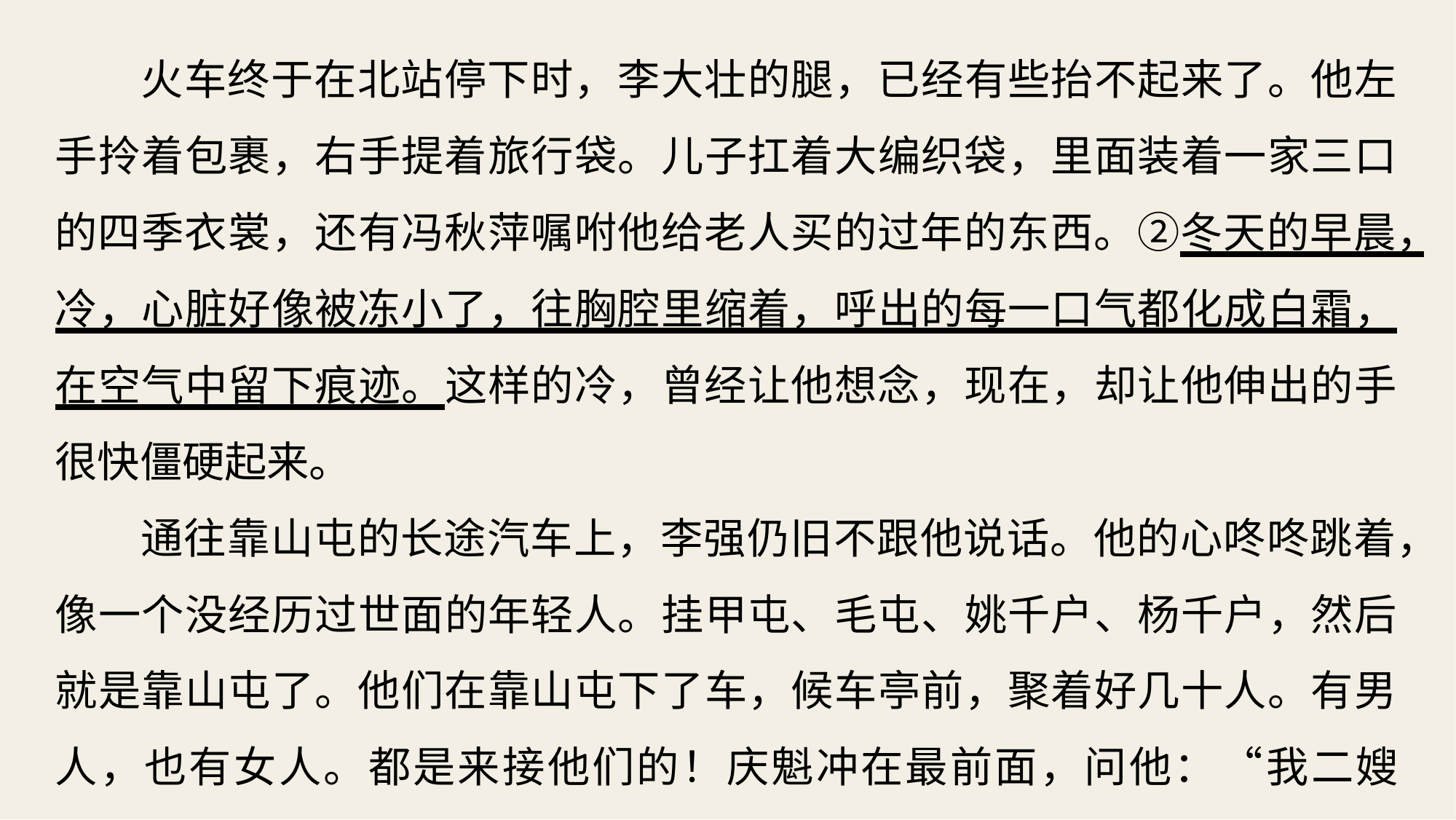

火车终于在北站停下时，李大壮的腿，已经有些抬不起来了。他左手拎着包裹，右手提着旅行袋。儿子扛着大编织袋，里面装着一家三口的四季衣裳，还有冯秋萍嘱咐他给老人买的过年的东西。②冬天的早晨，冷，心脏好像被冻小了，往胸腔里缩着，呼出的每一口气都化成白霜，在空气中留下痕迹。这样的冷，曾经让他想念，现在，却让他伸出的手很快僵硬起来。
通往靠山屯的长途汽车上，李强仍旧不跟他说话。他的心咚咚跳着，像一个没经历过世面的年轻人。挂甲屯、毛屯、姚千户、杨千户，然后就是靠山屯了。他们在靠山屯下了车，候车亭前，聚着好几十人。有男人，也有女人。都是来接他们的！庆魁冲在最前面，问他：“我二嫂呢？”